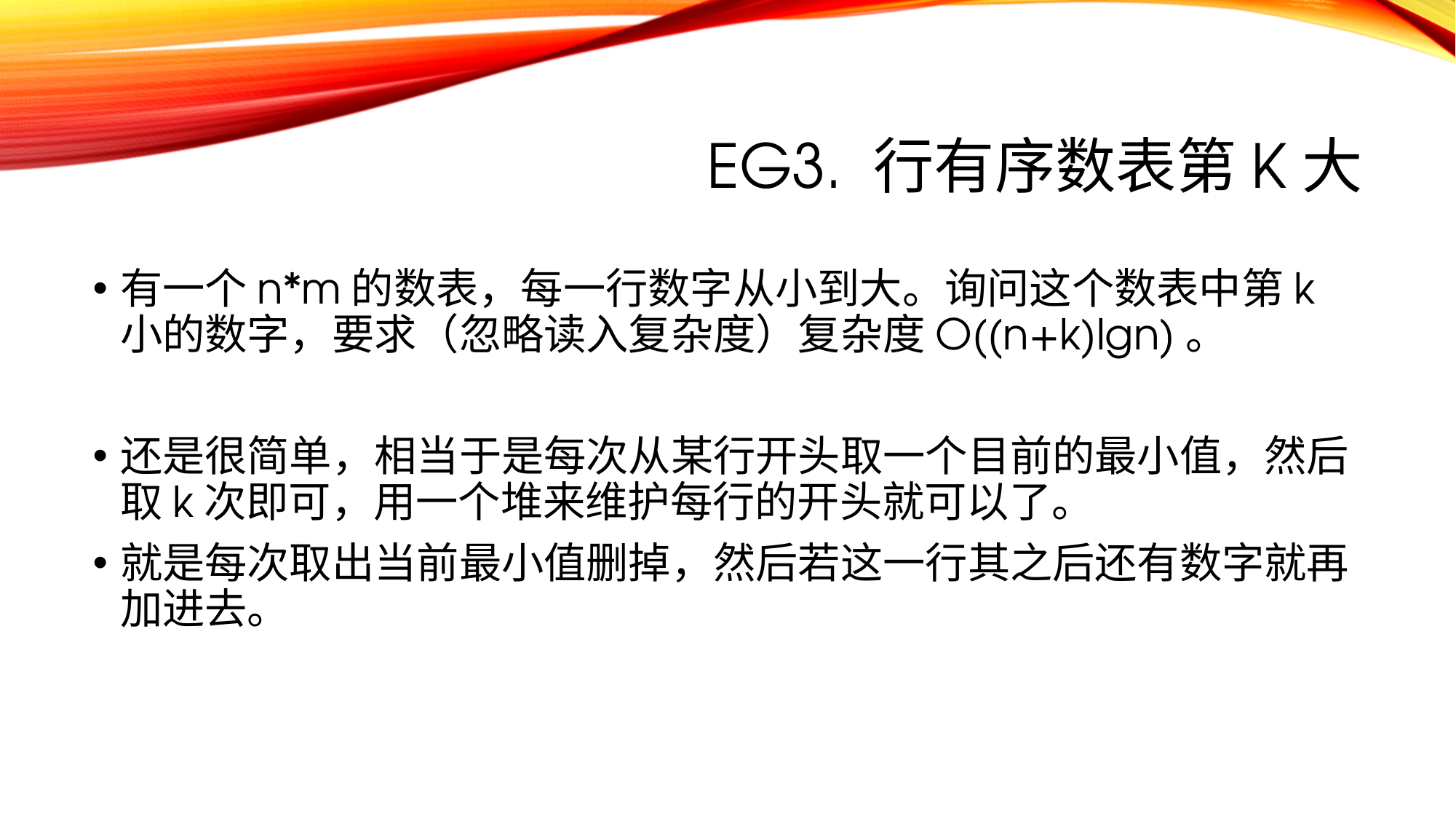

# Eg3. 行有序数表第k大
有一个n*m的数表，每一行数字从小到大。询问这个数表中第k小的数字，要求（忽略读入复杂度）复杂度O((n+k)lgn)。

还是很简单，相当于是每次从某行开头取一个目前的最小值，然后取k次即可，用一个堆来维护每行的开头就可以了。
就是每次取出当前最小值删掉，然后若这一行其之后还有数字就再加进去。